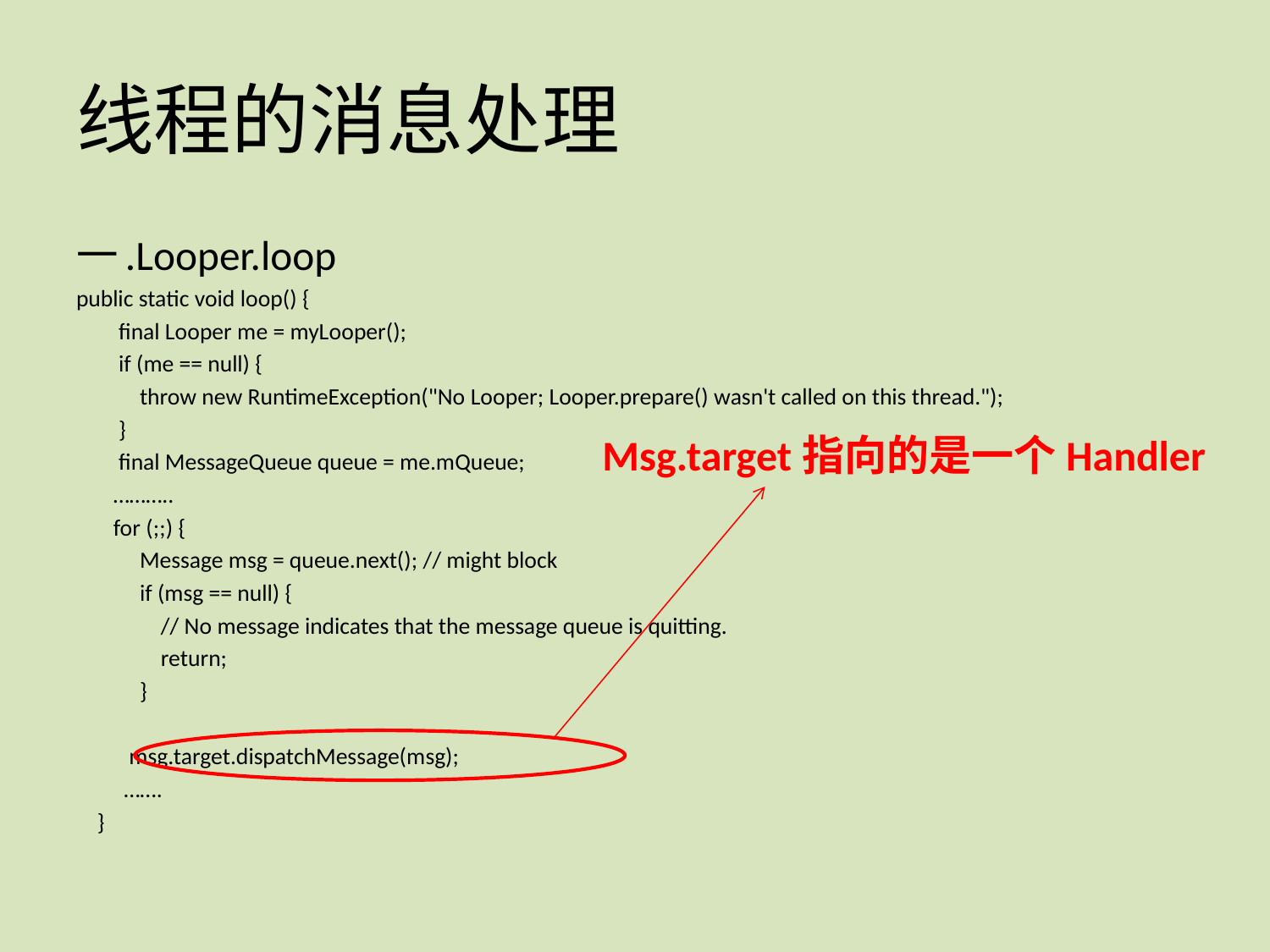

# 线程的消息处理
一.Looper.loop
public static void loop() {
        final Looper me = myLooper();
        if (me == null) {
            throw new RuntimeException("No Looper; Looper.prepare() wasn't called on this thread.");
        }
        final MessageQueue queue = me.mQueue;
       ………..
       for (;;) {
            Message msg = queue.next(); // might block
            if (msg == null) {
                // No message indicates that the message queue is quitting.
                return;
            }

          msg.target.dispatchMessage(msg);
         …….
    }

Msg.target指向的是一个Handler